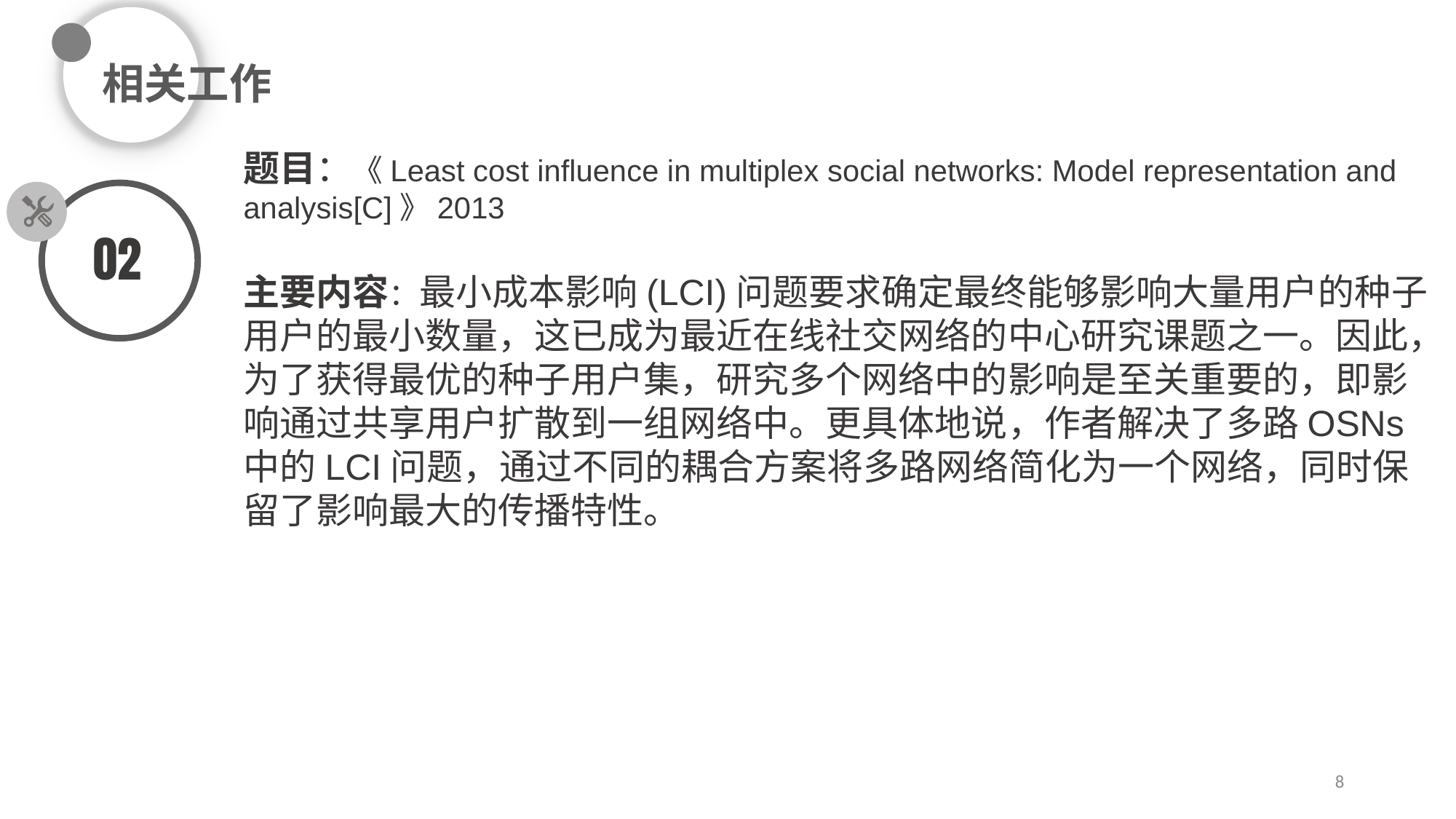

相关工作
题目：《Least cost influence in multiplex social networks: Model representation and analysis[C]》2013

主要内容：最小成本影响(LCI)问题要求确定最终能够影响大量用户的种子用户的最小数量，这已成为最近在线社交网络的中心研究课题之一。因此，为了获得最优的种子用户集，研究多个网络中的影响是至关重要的，即影响通过共享用户扩散到一组网络中。更具体地说，作者解决了多路OSNs中的LCI问题，通过不同的耦合方案将多路网络简化为一个网络，同时保留了影响最大的传播特性。

02
8